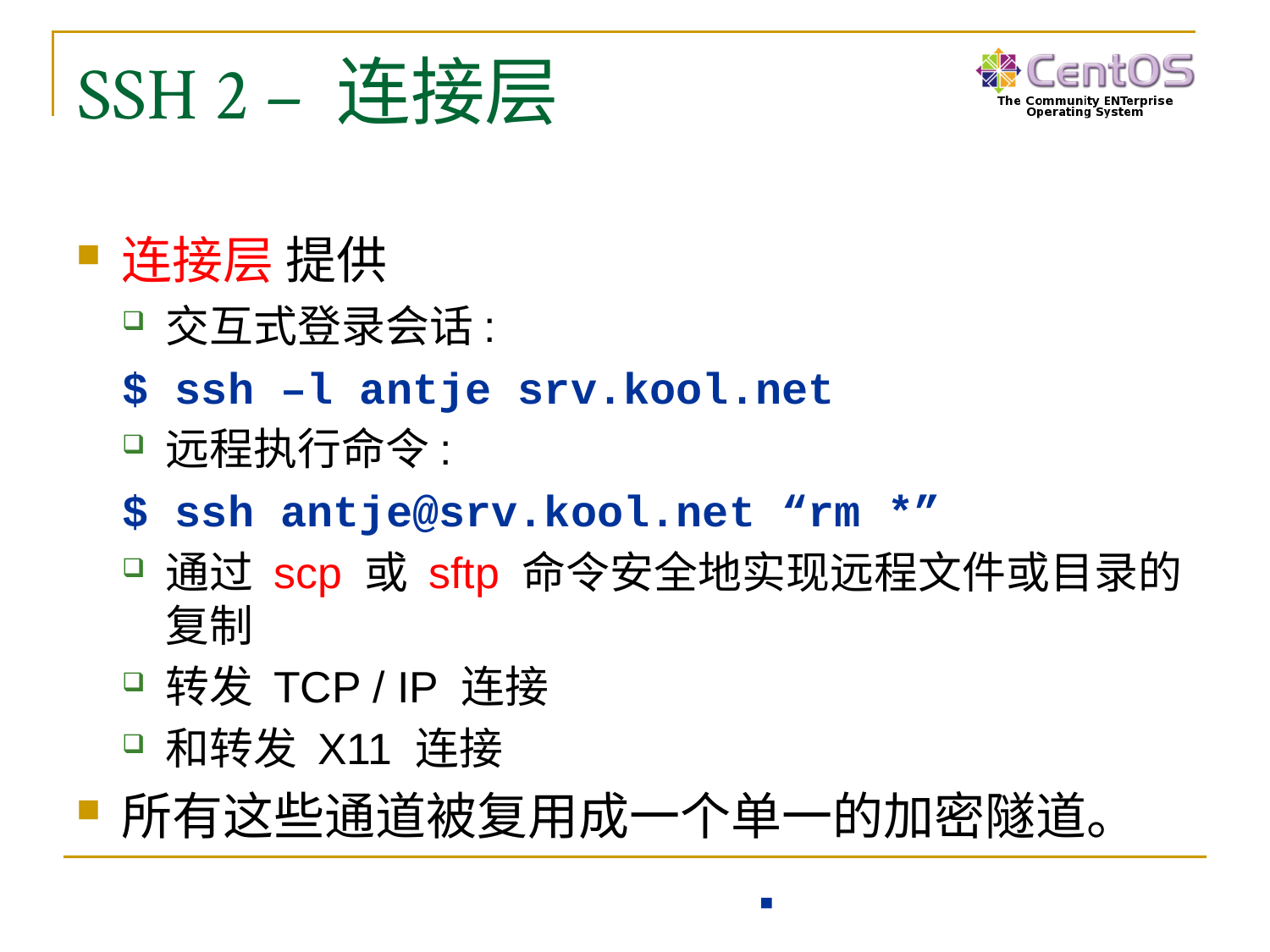

# SSH 2 – 连接层
连接层 提供
交互式登录会话:
$ ssh –l antje srv.kool.net
远程执行命令:
$ ssh antje@srv.kool.net “rm *”
通过 scp 或 sftp 命令安全地实现远程文件或目录的复制
转发 TCP / IP 连接
和转发 X11 连接
所有这些通道被复用成一个单一的加密隧道。